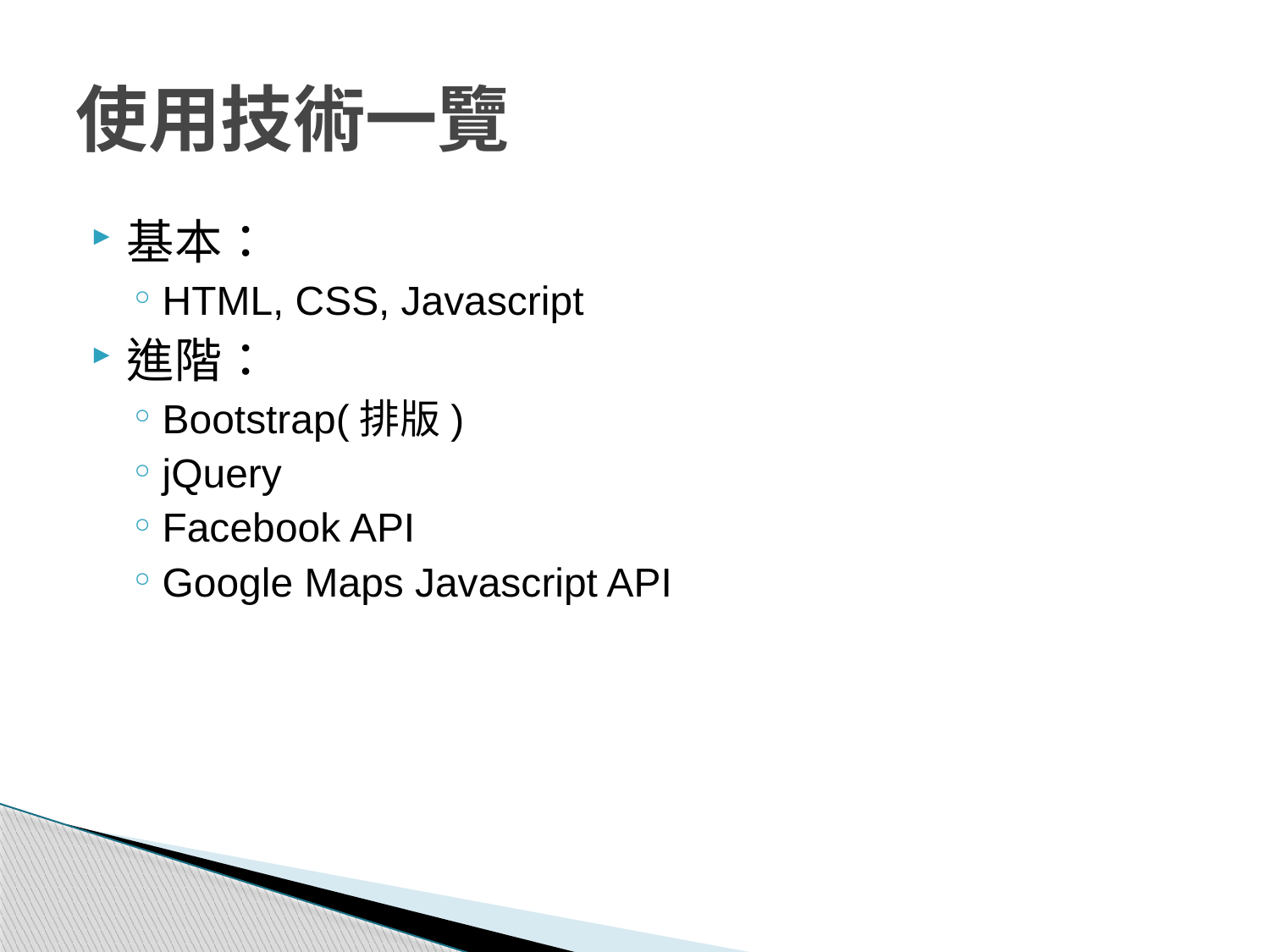

# 使用技術一覽
基本：
HTML, CSS, Javascript
進階：
Bootstrap(排版)
jQuery
Facebook API
Google Maps Javascript API